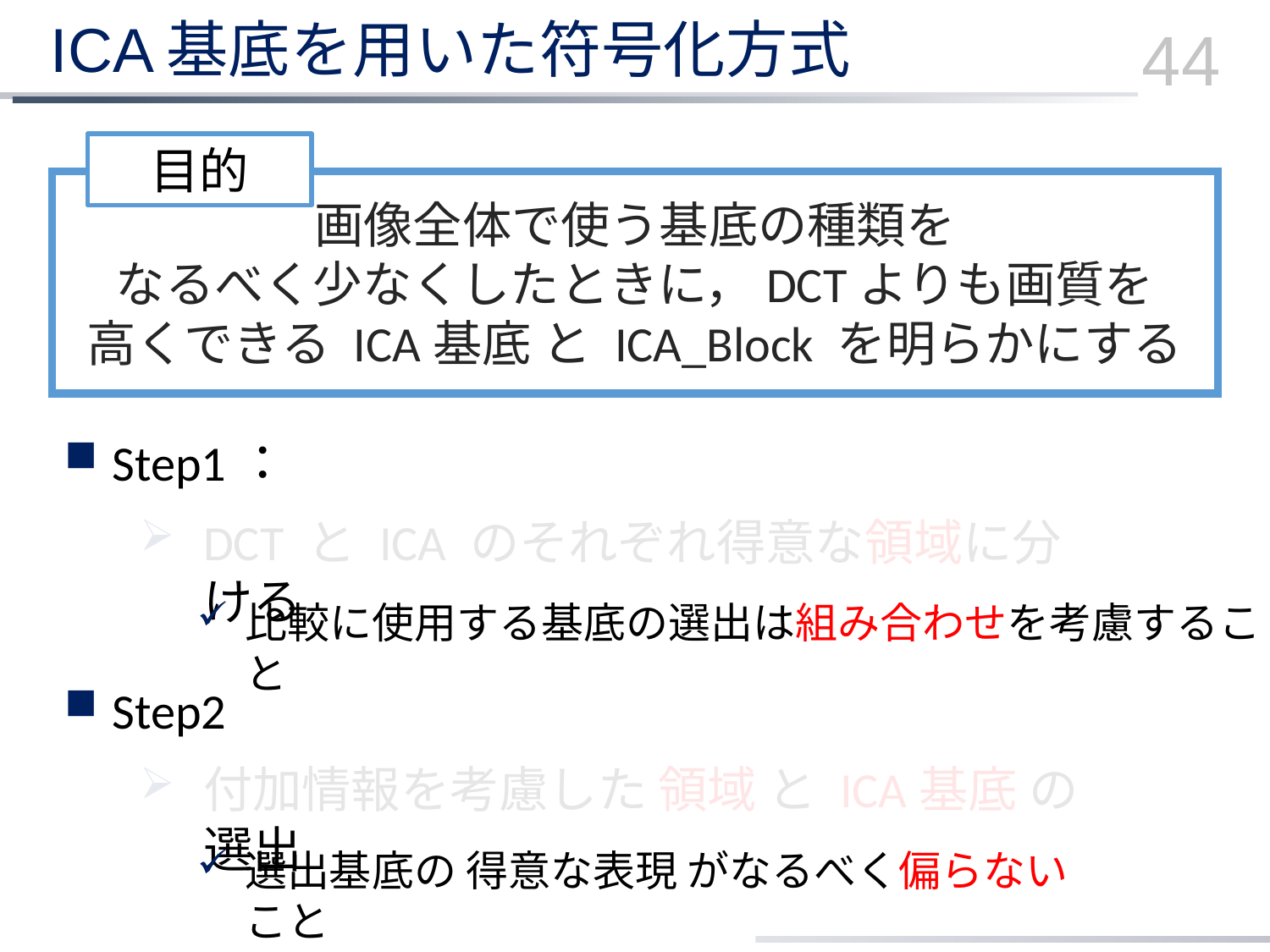

# ICA基底を用いた符号化方式
44
目的
画像全体で使う基底の種類を
なるべく少なくしたときに，DCTよりも画質を
高くできる ICA基底 と ICA_Block を明らかにする
Step1：

DCT と ICA のそれぞれ得意な領域に分ける
比較に使用する基底の選出は組み合わせを考慮すること
Step2

付加情報を考慮した 領域 と ICA基底 の選出
選出基底の 得意な表現 がなるべく偏らないこと